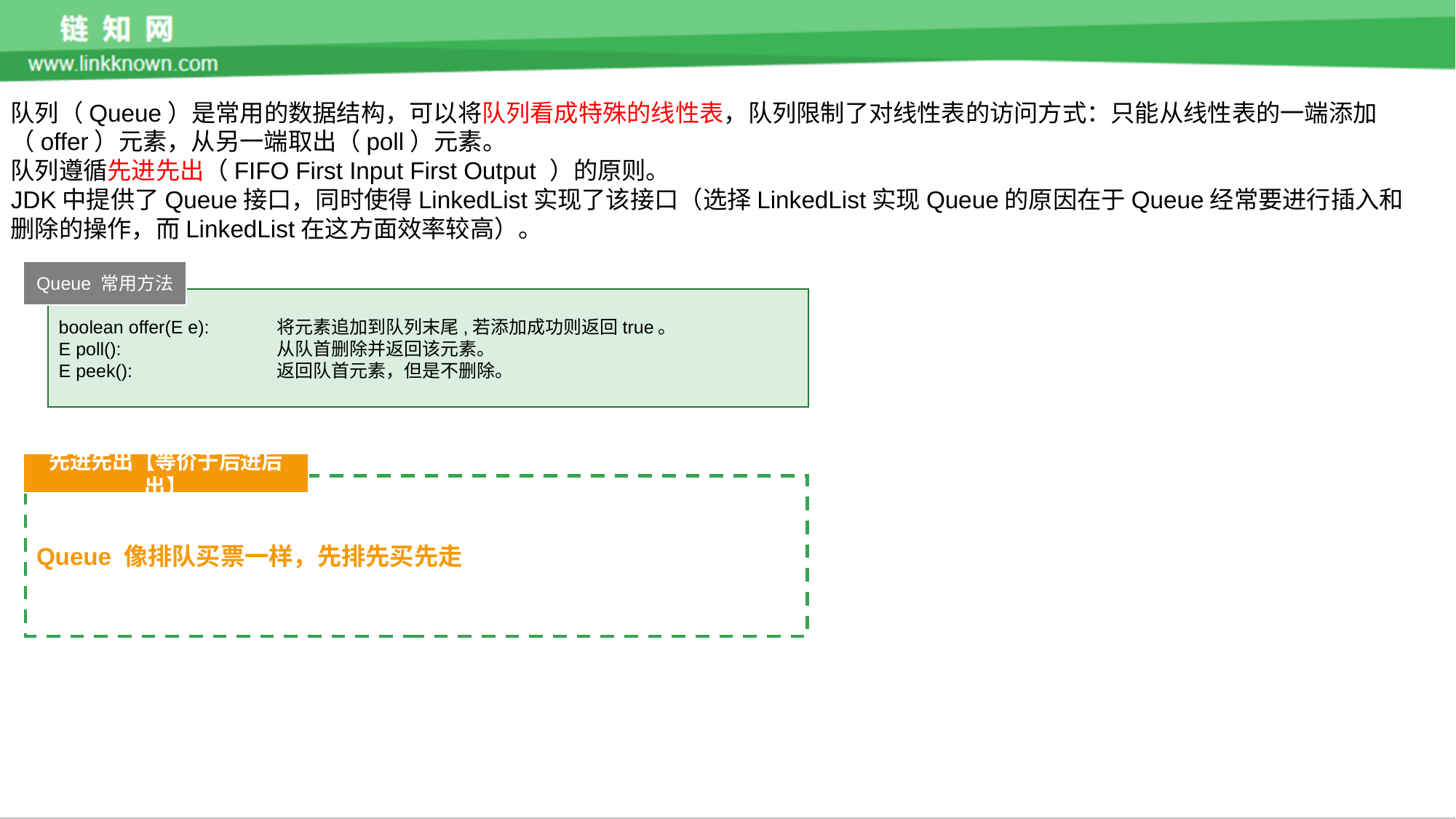

队列（Queue）是常用的数据结构，可以将队列看成特殊的线性表，队列限制了对线性表的访问方式：只能从线性表的一端添加（offer）元素，从另一端取出（poll）元素。
队列遵循先进先出（FIFO First Input First Output ）的原则。
JDK中提供了Queue接口，同时使得LinkedList实现了该接口（选择LinkedList实现Queue的原因在于Queue经常要进行插入和删除的操作，而LinkedList在这方面效率较高）。
Queue 常用方法
boolean offer(E e):	将元素追加到队列末尾,若添加成功则返回true。
E poll():		从队首删除并返回该元素。
E peek():		返回队首元素，但是不删除。
先进先出【等价于后进后出】
Queue 像排队买票一样，先排先买先走